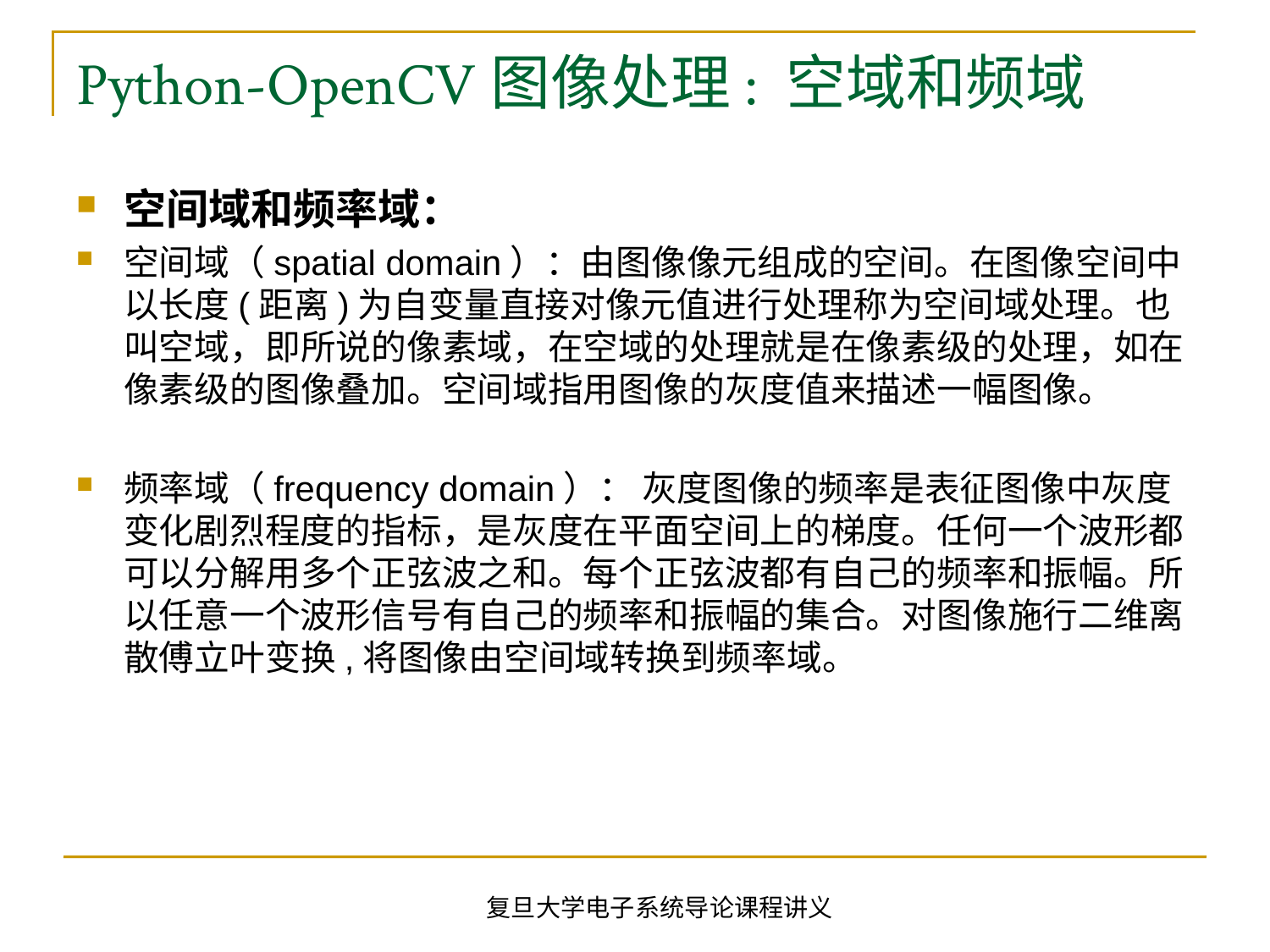

# Python-OpenCV图像处理: 空域和频域
空间域和频率域：
空间域（spatial domain）：由图像像元组成的空间。在图像空间中以长度(距离)为自变量直接对像元值进行处理称为空间域处理。也叫空域，即所说的像素域，在空域的处理就是在像素级的处理，如在像素级的图像叠加。空间域指用图像的灰度值来描述一幅图像。

频率域（frequency domain）： 灰度图像的频率是表征图像中灰度变化剧烈程度的指标，是灰度在平面空间上的梯度。任何一个波形都可以分解用多个正弦波之和。每个正弦波都有自己的频率和振幅。所以任意一个波形信号有自己的频率和振幅的集合。对图像施行二维离散傅立叶变换,将图像由空间域转换到频率域。